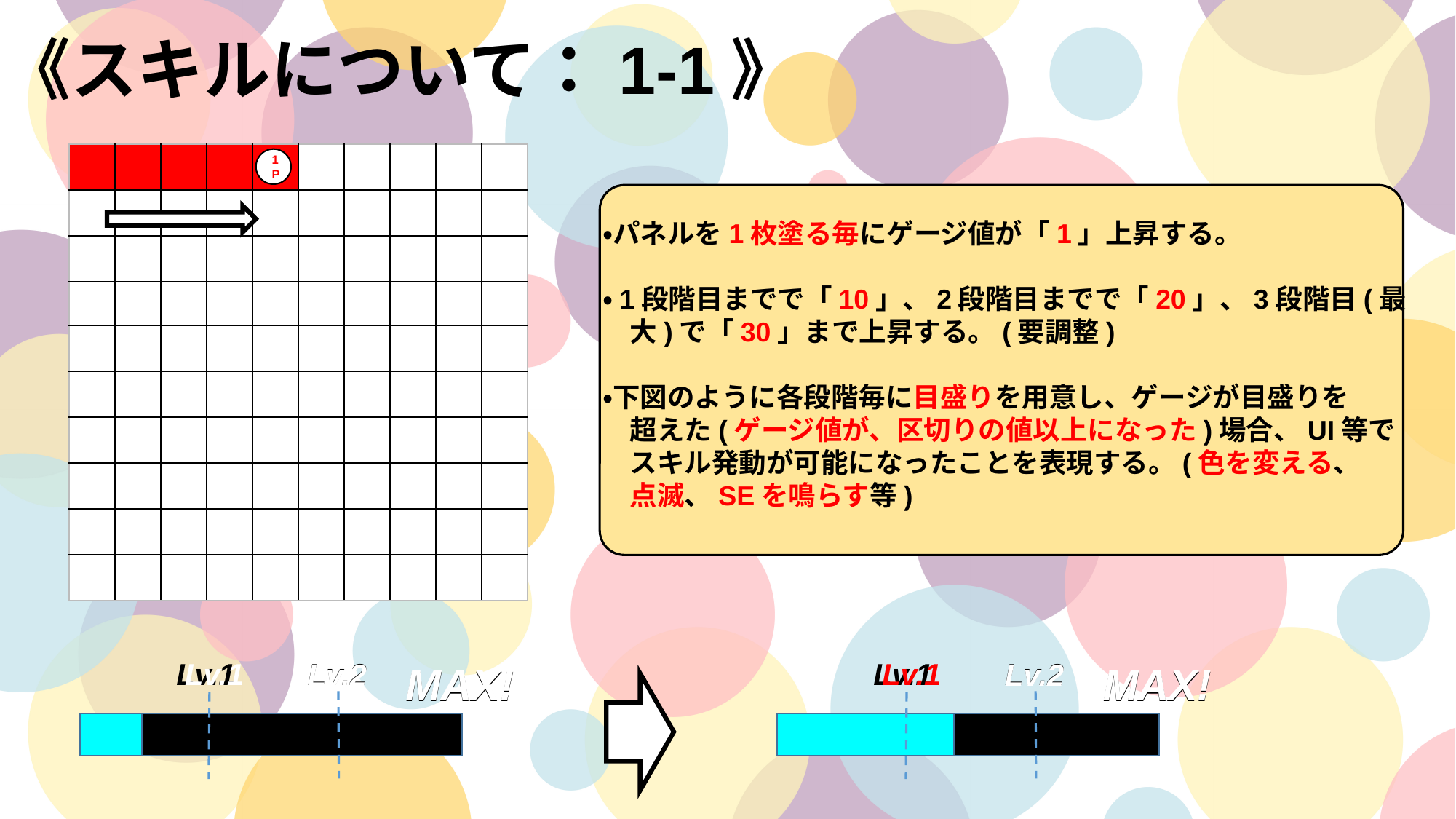

《スキルについて：1-1》
|  |  |  |  |  |  |  |  |  |  |
| --- | --- | --- | --- | --- | --- | --- | --- | --- | --- |
|  |  |  |  |  |  |  |  |  |  |
|  |  |  |  |  |  |  |  |  |  |
|  |  |  |  |  |  |  |  |  |  |
|  |  |  |  |  |  |  |  |  |  |
|  |  |  |  |  |  |  |  |  |  |
|  |  |  |  |  |  |  |  |  |  |
|  |  |  |  |  |  |  |  |  |  |
|  |  |  |  |  |  |  |  |  |  |
|  |  |  |  |  |  |  |  |  |  |
1P

・パネルを1枚塗る毎にゲージ値が「1」上昇する。

・1段階目までで「10」、2段階目までで「20」、3段階目(最
　大)で「30」まで上昇する。(要調整)

・下図のように各段階毎に目盛りを用意し、ゲージが目盛りを
　超えた(ゲージ値が、区切りの値以上になった)場合、UI等で
　スキル発動が可能になったことを表現する。(色を変える、
　点滅、SEを鳴らす等)
Lv.2
Lv.2
Lv.1
Lv.1
Lv.1
Lv.1
Lv.2
Lv.2
MAX!
MAX!
MAX!
MAX!